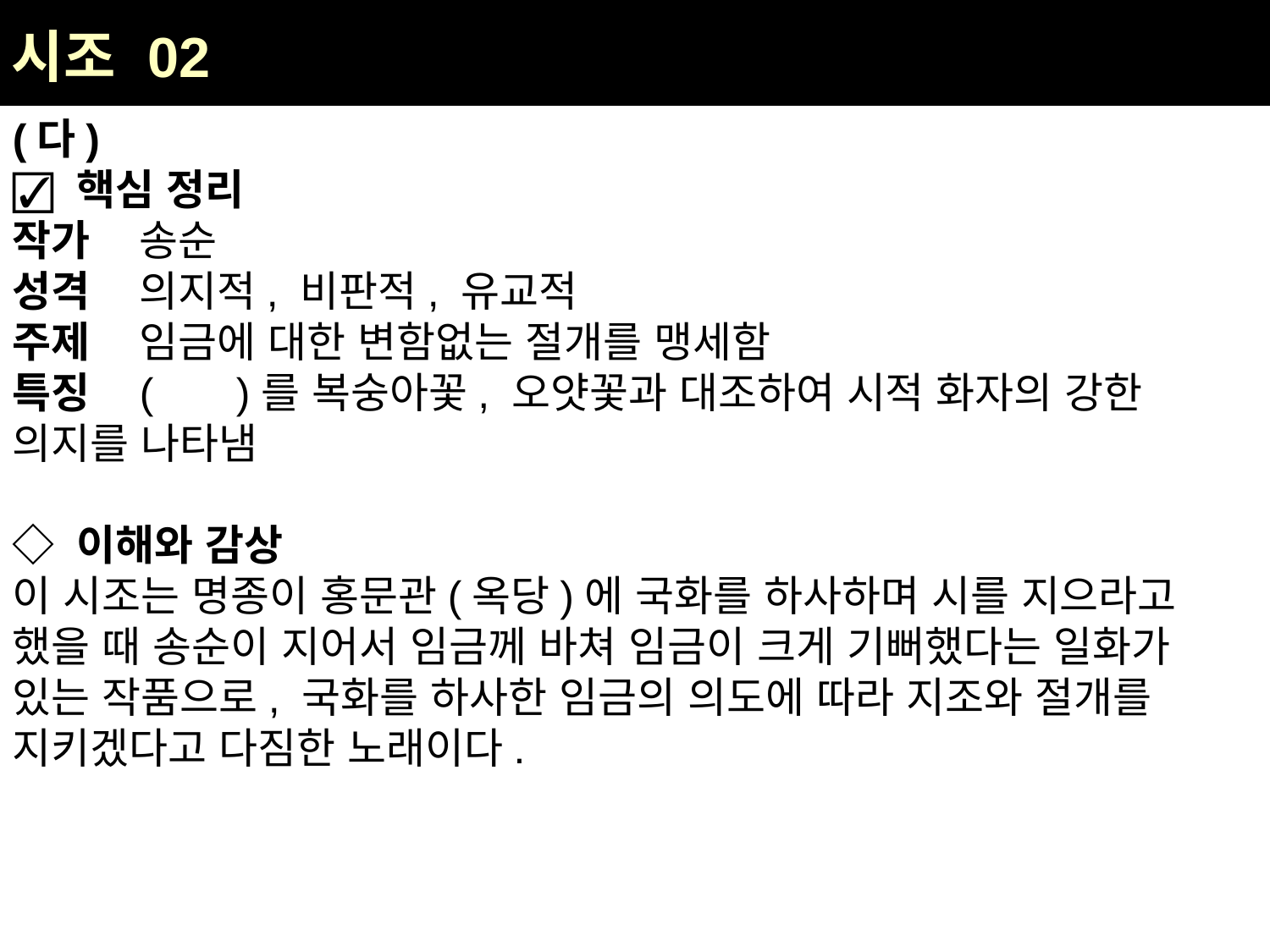

| 시조 02 |
| --- |
(다)
☑ 핵심 정리
작가	송순
성격	의지적, 비판적, 유교적
주제	임금에 대한 변함없는 절개를 맹세함
특징	(       )를 복숭아꽃, 오얏꽃과 대조하여 시적 화자의 강한 의지를 나타냄

◇ 이해와 감상
이 시조는 명종이 홍문관(옥당)에 국화를 하사하며 시를 지으라고 했을 때 송순이 지어서 임금께 바쳐 임금이 크게 기뻐했다는 일화가 있는 작품으로, 국화를 하사한 임금의 의도에 따라 지조와 절개를 지키겠다고 다짐한 노래이다.